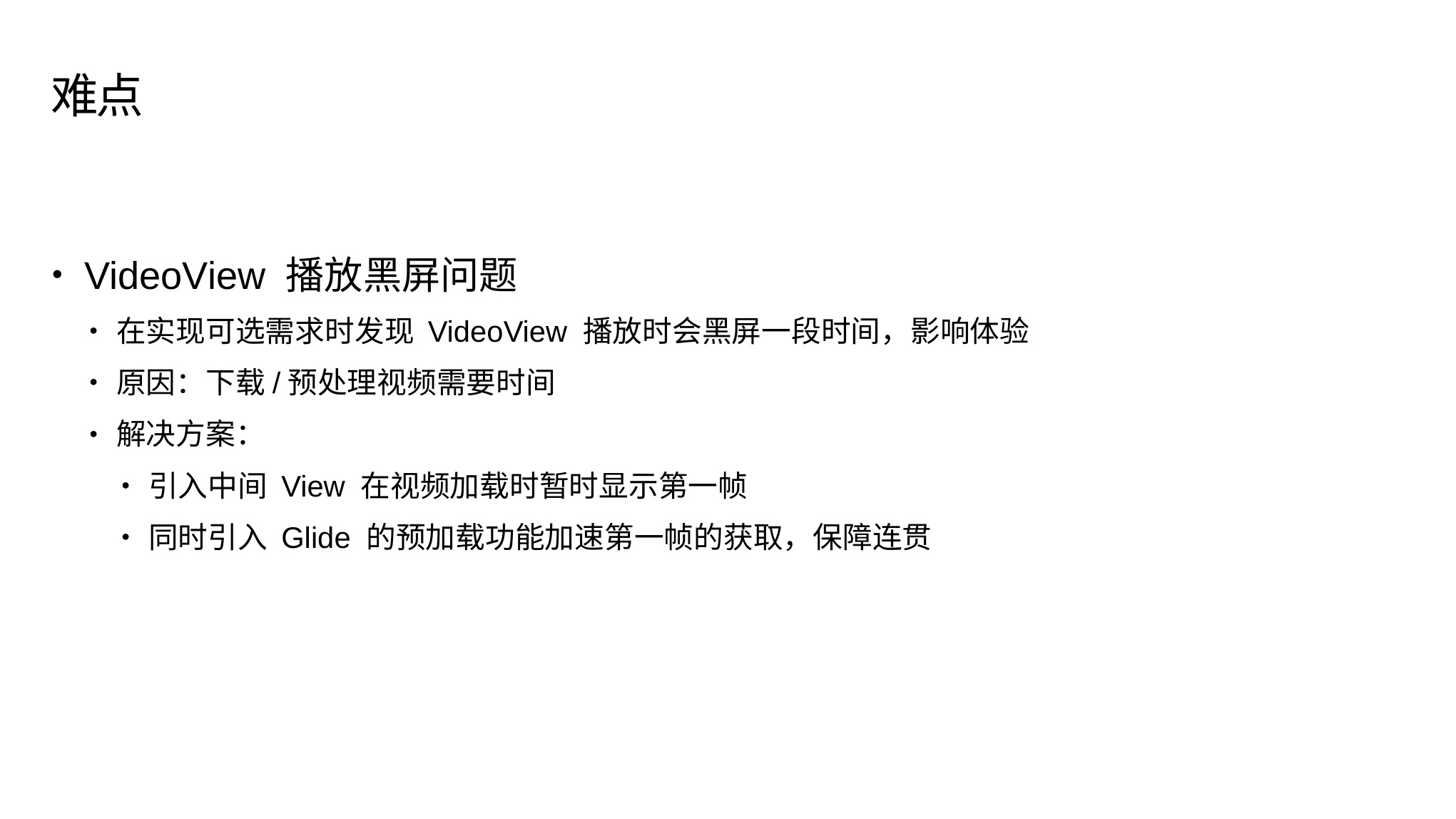

# 难点
VideoView 播放黑屏问题
在实现可选需求时发现 VideoView 播放时会黑屏一段时间，影响体验
原因：下载/预处理视频需要时间
解决方案：
引入中间 View 在视频加载时暂时显示第一帧
同时引入 Glide 的预加载功能加速第一帧的获取，保障连贯